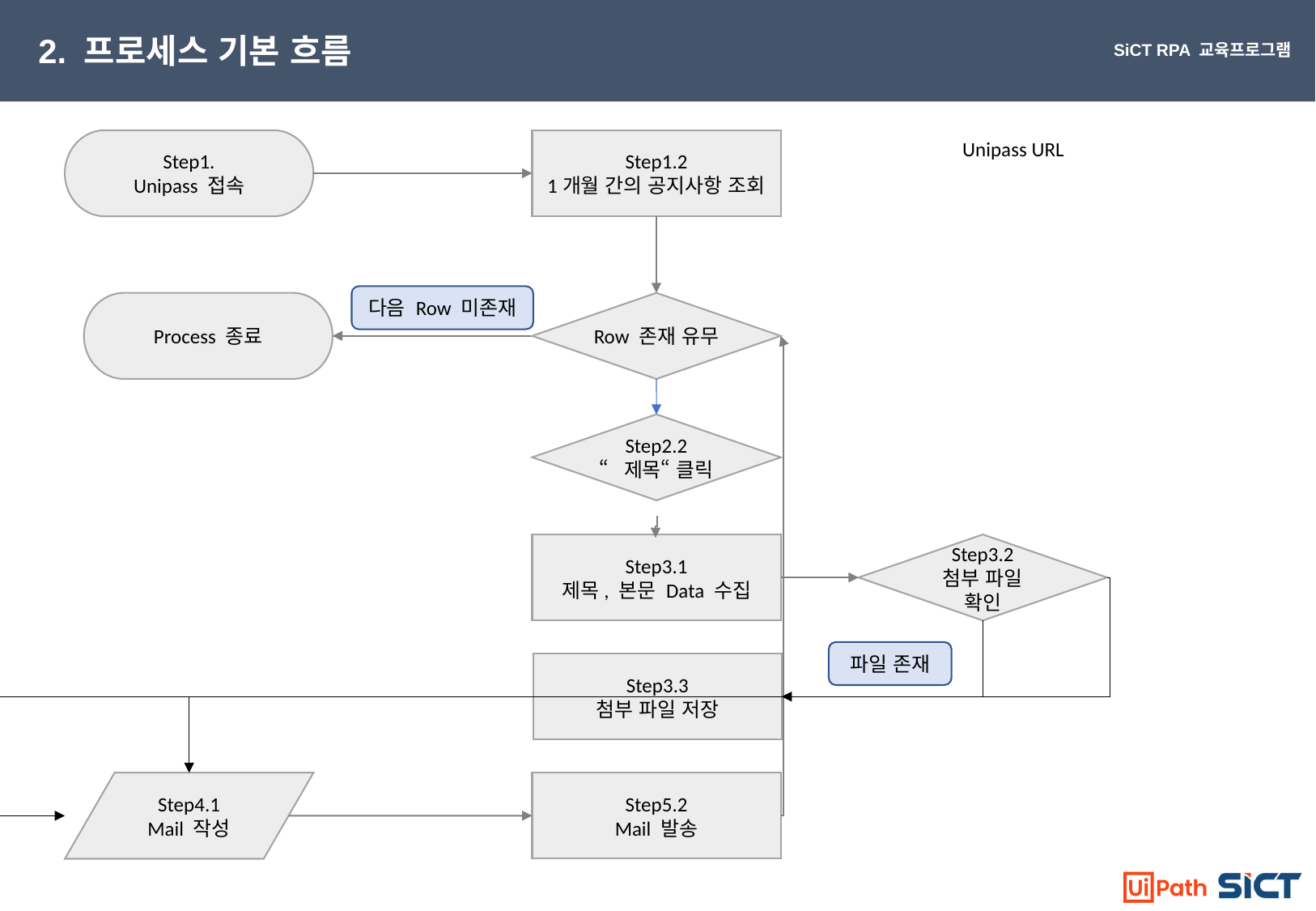

2. 프로세스 기본 흐름
Step1.
Unipass 접속
Step1.2
1개월 간의 공지사항 조회
Unipass URL
다음 Row 미존재
Process 종료
Row 존재 유무
Step2.2
“제목“ 클릭
Step3.1
제목, 본문 Data 수집
Step3.2
첨부 파일
확인
파일 존재
Step3.3
첨부 파일 저장
Step5.2
Mail 발송
Step4.1
Mail 작성